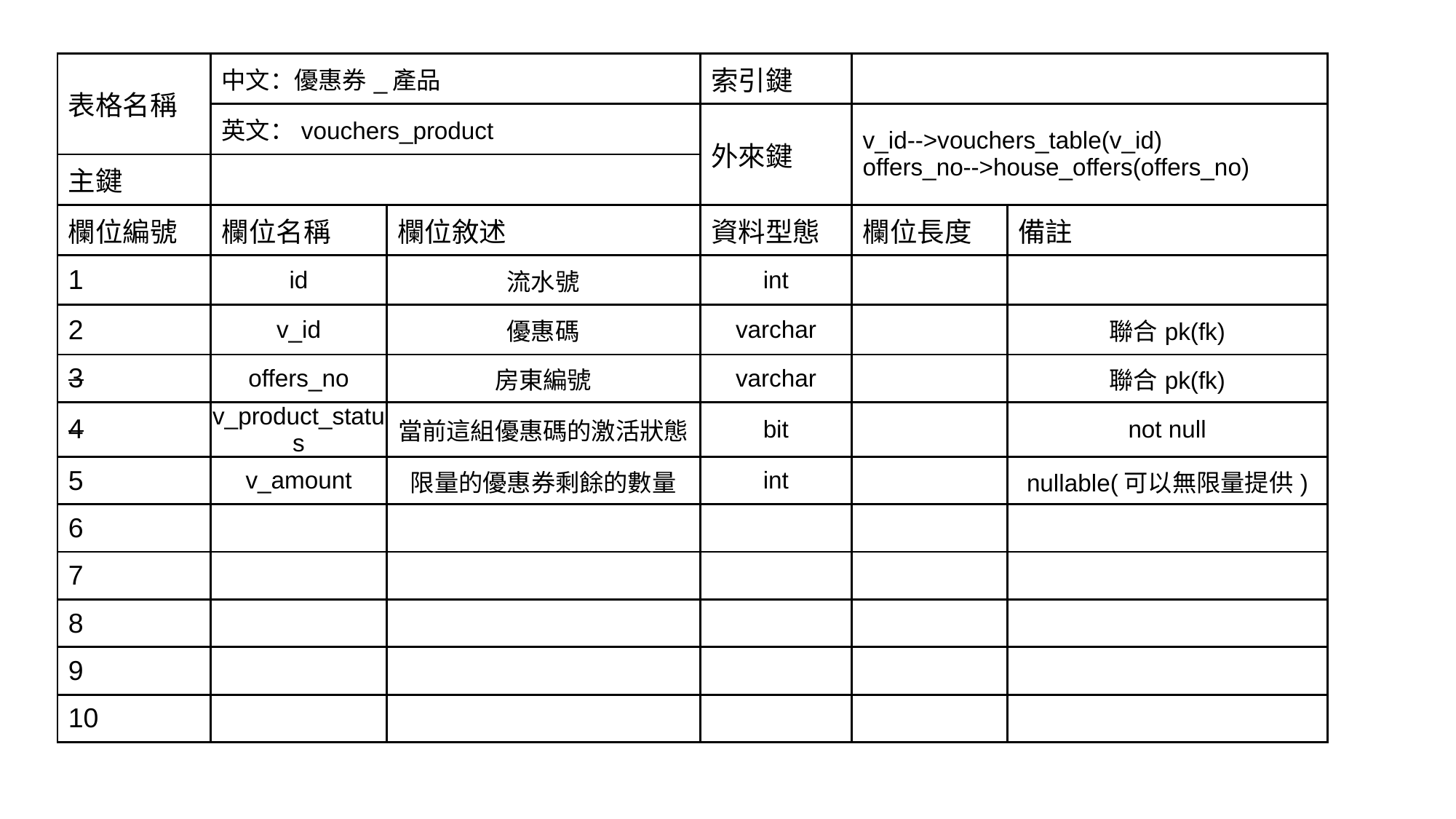

| 表格名稱 | 中文：優惠券\_產品 |  | 索引鍵 |  |  |
| --- | --- | --- | --- | --- | --- |
|  | 英文：vouchers\_product |  | 外來鍵 | v\_id-->vouchers\_table(v\_id) offers\_no-->house\_offers(offers\_no) |  |
| 主鍵 |  |  |  |  |  |
| 欄位編號 | 欄位名稱 | 欄位敘述 | 資料型態 | 欄位長度 | 備註 |
| 1 | id | 流水號 | int |  |  |
| 2 | v\_id | 優惠碼 | varchar |  | 聯合pk(fk) |
| 3 | offers\_no | 房東編號 | varchar |  | 聯合pk(fk) |
| 4 | v\_product\_status | 當前這組優惠碼的激活狀態 | bit |  | not null |
| 5 | v\_amount | 限量的優惠券剩餘的數量 | int |  | nullable(可以無限量提供) |
| 6 |  |  |  |  |  |
| 7 |  |  |  |  |  |
| 8 |  |  |  |  |  |
| 9 |  |  |  |  |  |
| 10 |  |  |  |  |  |